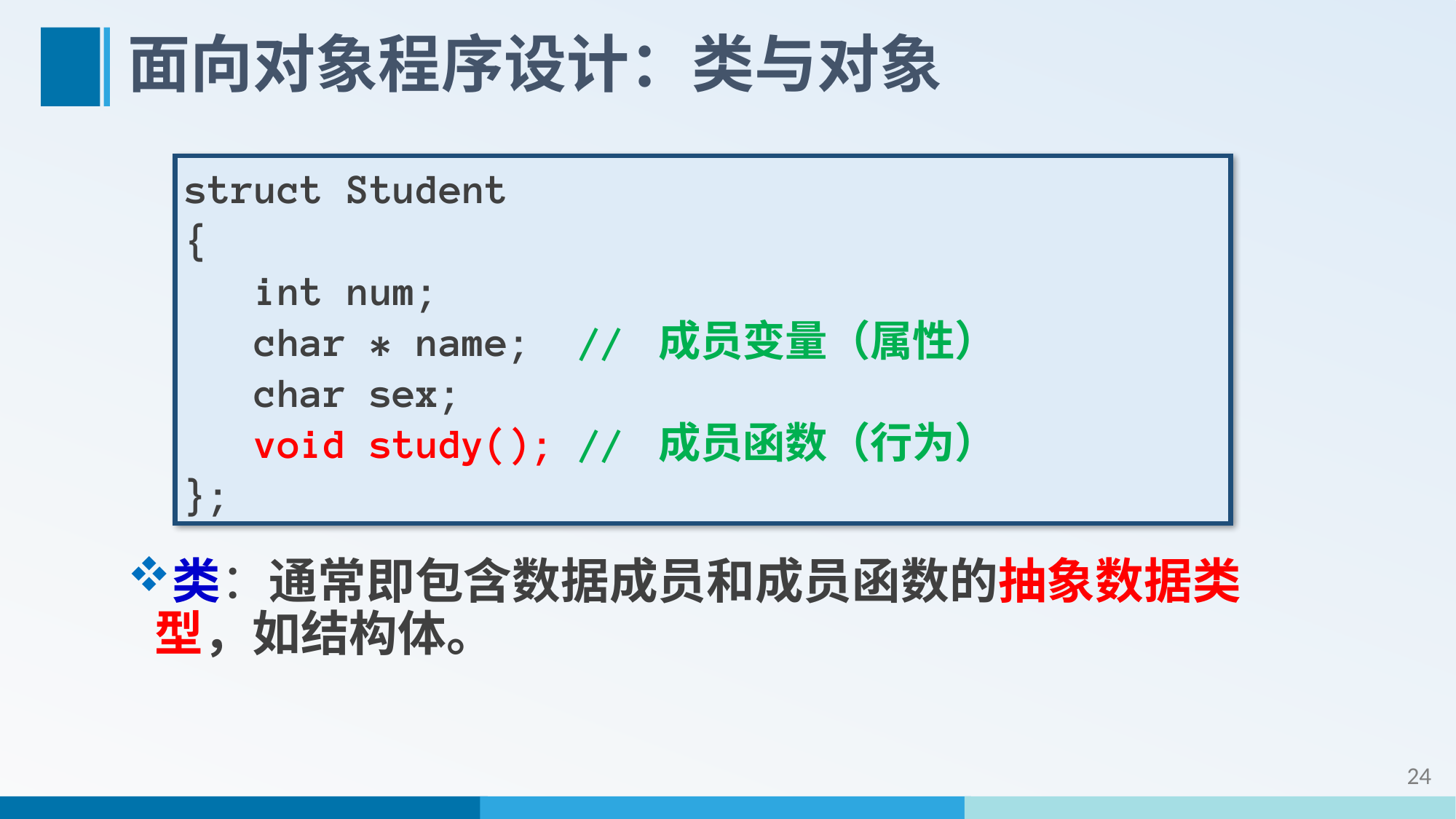

# 面向对象程序设计：类与对象
struct Student
{
   int num;
   char * name;  // 成员变量（属性）
   char sex;
   void study(); // 成员函数（行为）
};
类：通常即包含数据成员和成员函数的抽象数据类型，如结构体。